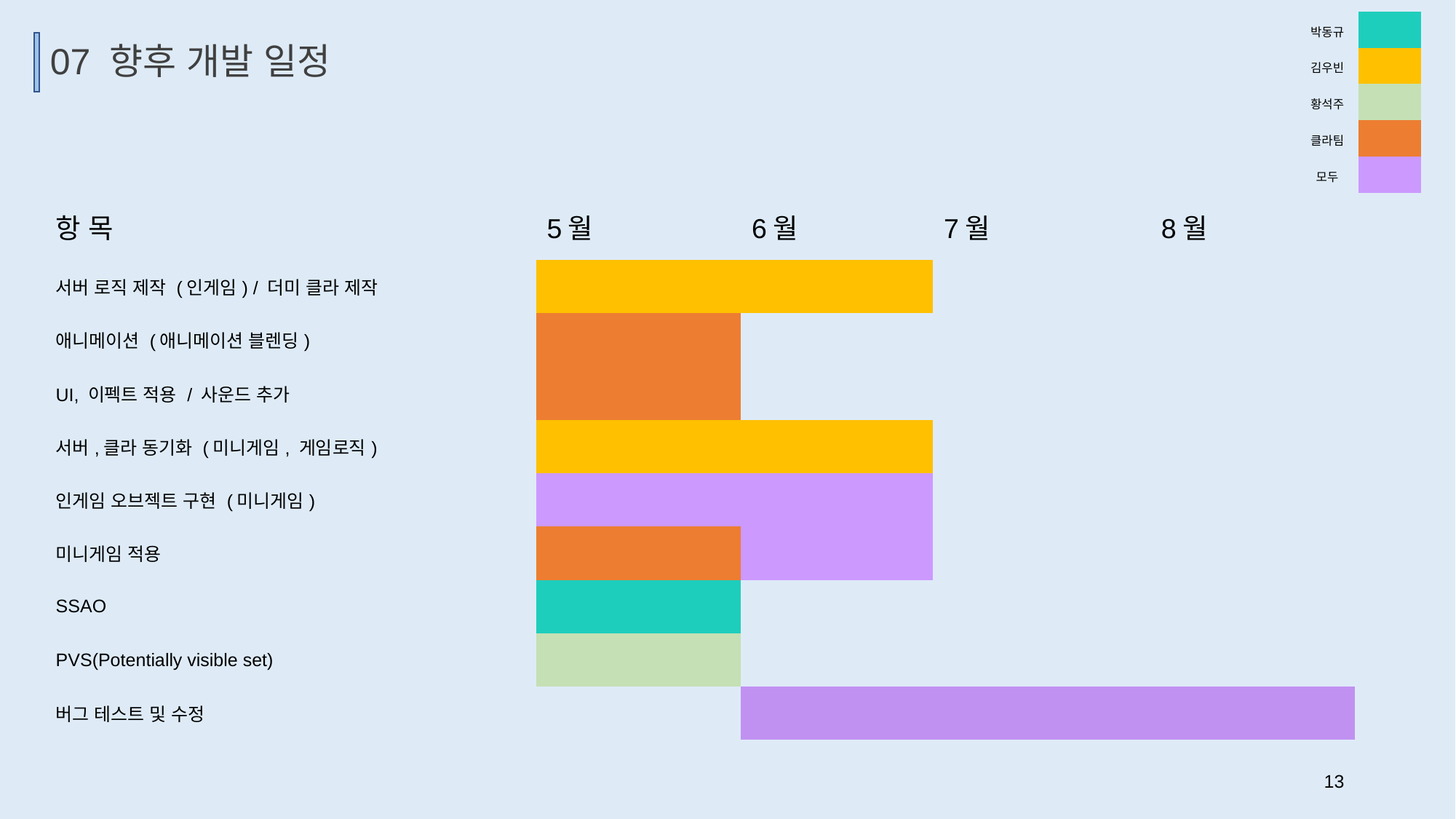

| 박동규 |  |
| --- | --- |
| 김우빈 |  |
| 황석주 |  |
| 클라팀 |  |
| 모두 |  |

07 향후 개발 일정
| 항 목 | 5월 | 6월 | 7월 | 8월 |
| --- | --- | --- | --- | --- |
| 서버 로직 제작 (인게임) / 더미 클라 제작 |  |  |  |  |
| 애니메이션 (애니메이션 블렌딩) |  |  |  |  |
| UI, 이펙트 적용 / 사운드 추가 |  |  |  |  |
| 서버,클라 동기화 (미니게임, 게임로직) |  |  |  |  |
| 인게임 오브젝트 구현 (미니게임) |  |  |  |  |
| 미니게임 적용 |  |  |  |  |
| SSAO |  |  |  |  |
| PVS(Potentially visible set) |  |  |  |  |
| 버그 테스트 및 수정 |  |  |  |  |
13